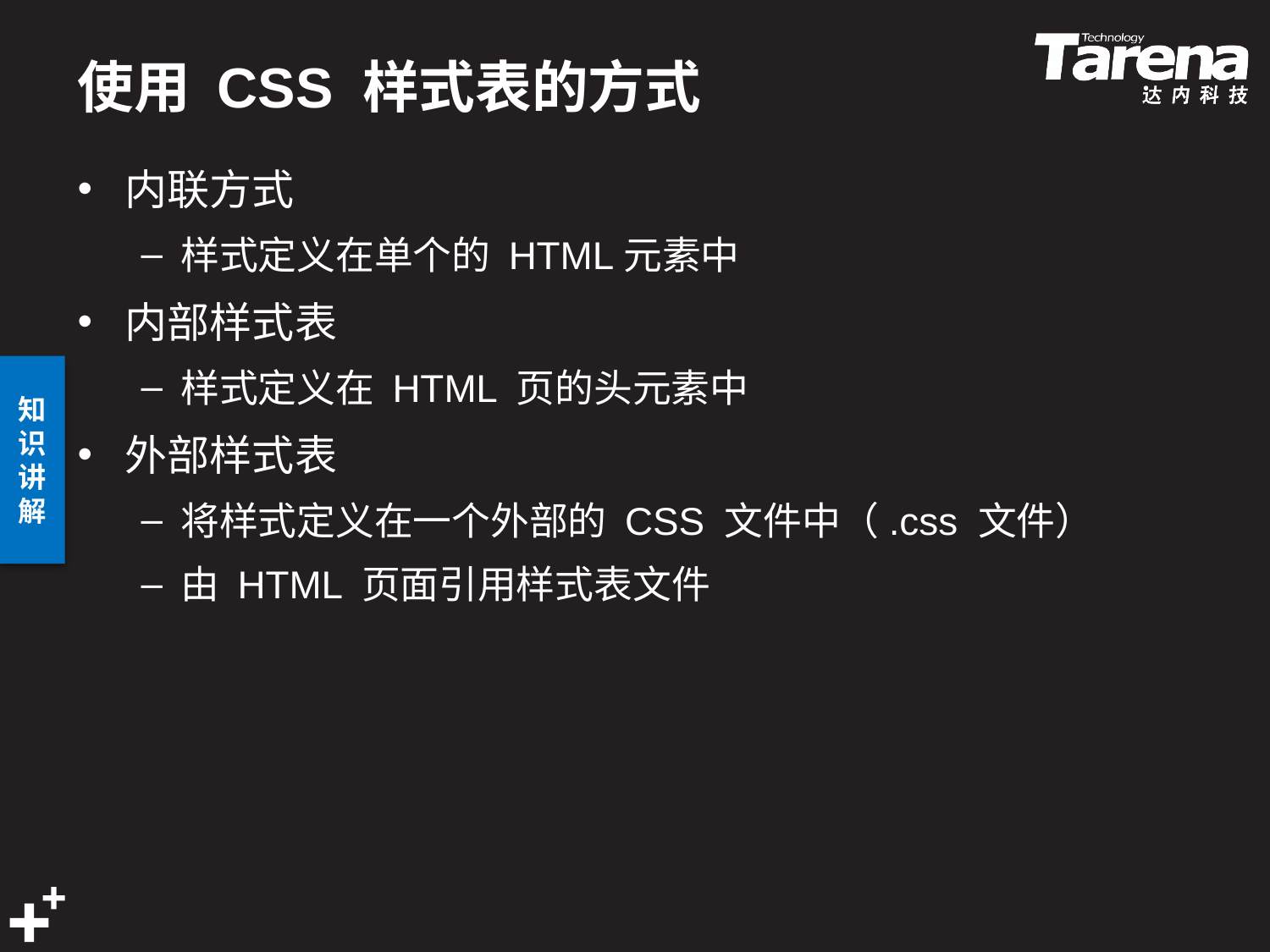

# 使用 CSS 样式表的方式
内联方式
样式定义在单个的 HTML元素中
内部样式表
样式定义在 HTML 页的头元素中
外部样式表
将样式定义在一个外部的 CSS 文件中（.css 文件）
由 HTML 页面引用样式表文件